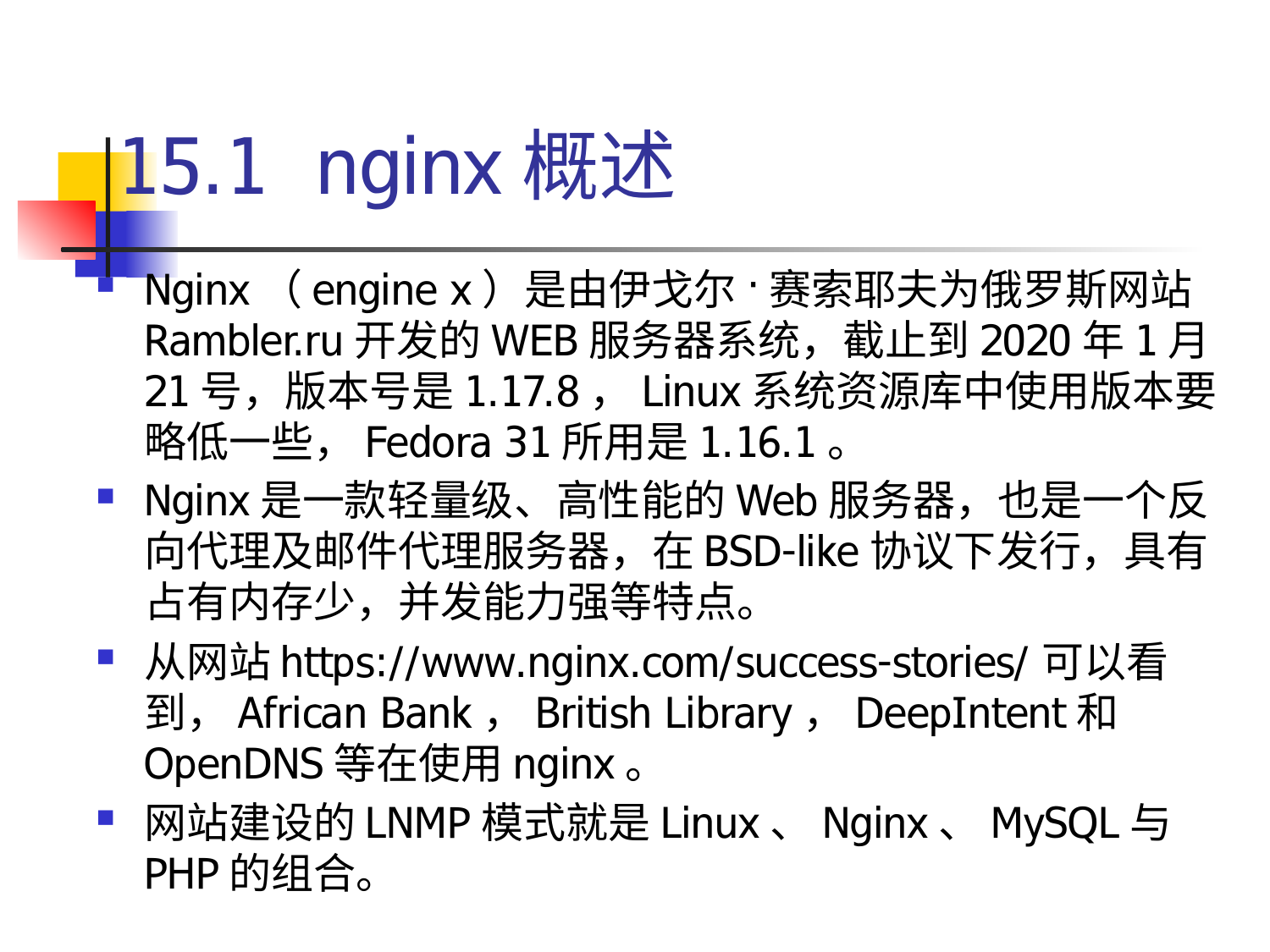

# 15.1  nginx概述
Nginx（engine x）是由伊戈尔·赛索耶夫为俄罗斯网站Rambler.ru开发的WEB服务器系统，截止到2020年1月21号，版本号是1.17.8，Linux系统资源库中使用版本要略低一些，Fedora 31所用是1.16.1。
Nginx是一款轻量级、高性能的Web服务器，也是一个反向代理及邮件代理服务器，在BSD-like协议下发行，具有占有内存少，并发能力强等特点。
从网站https://www.nginx.com/success-stories/可以看到，African Bank，British Library，DeepIntent和OpenDNS等在使用nginx。
网站建设的LNMP模式就是Linux、Nginx、MySQL与PHP的组合。